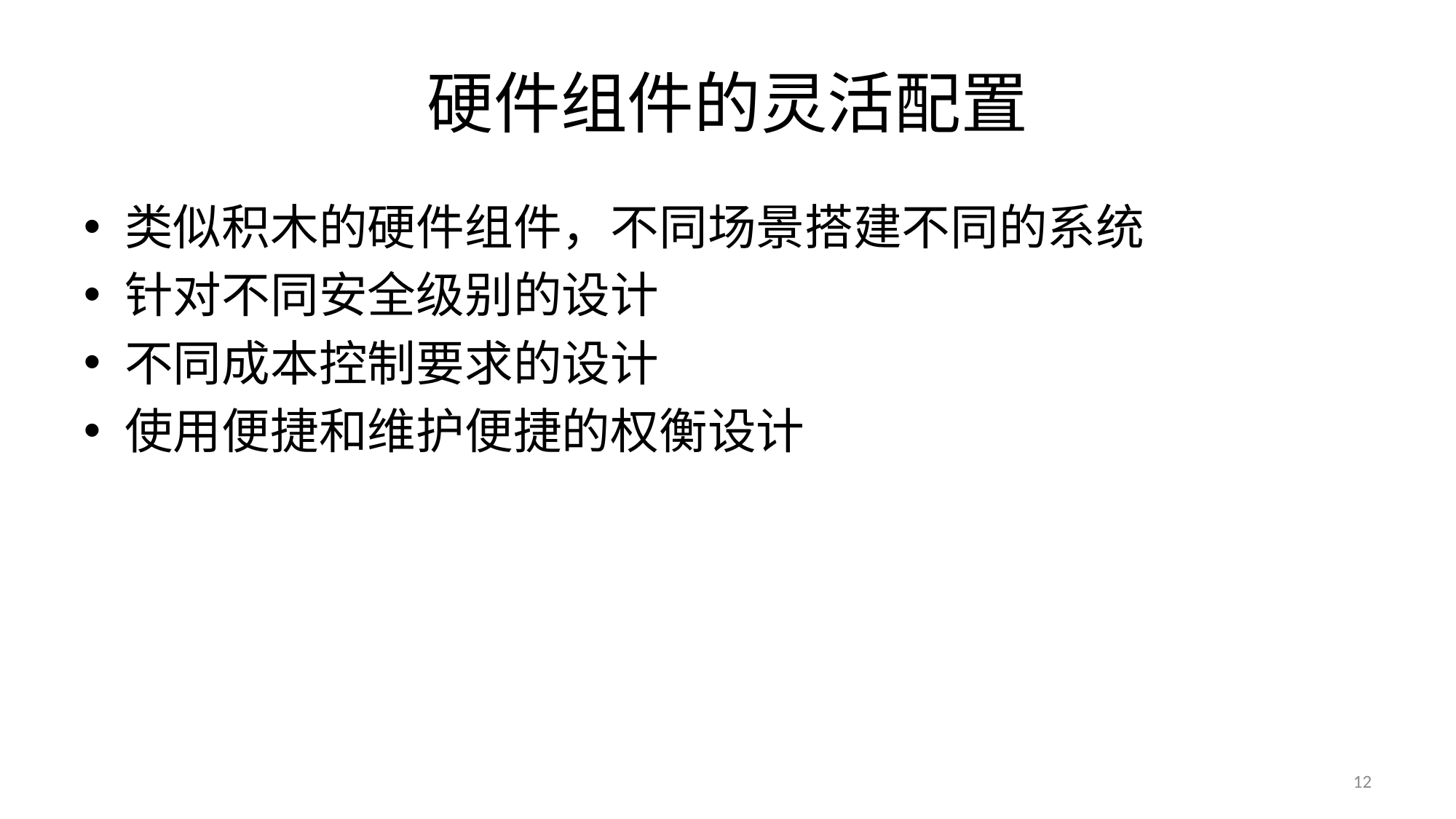

# 硬件组件的灵活配置
类似积木的硬件组件，不同场景搭建不同的系统
针对不同安全级别的设计
不同成本控制要求的设计
使用便捷和维护便捷的权衡设计
12